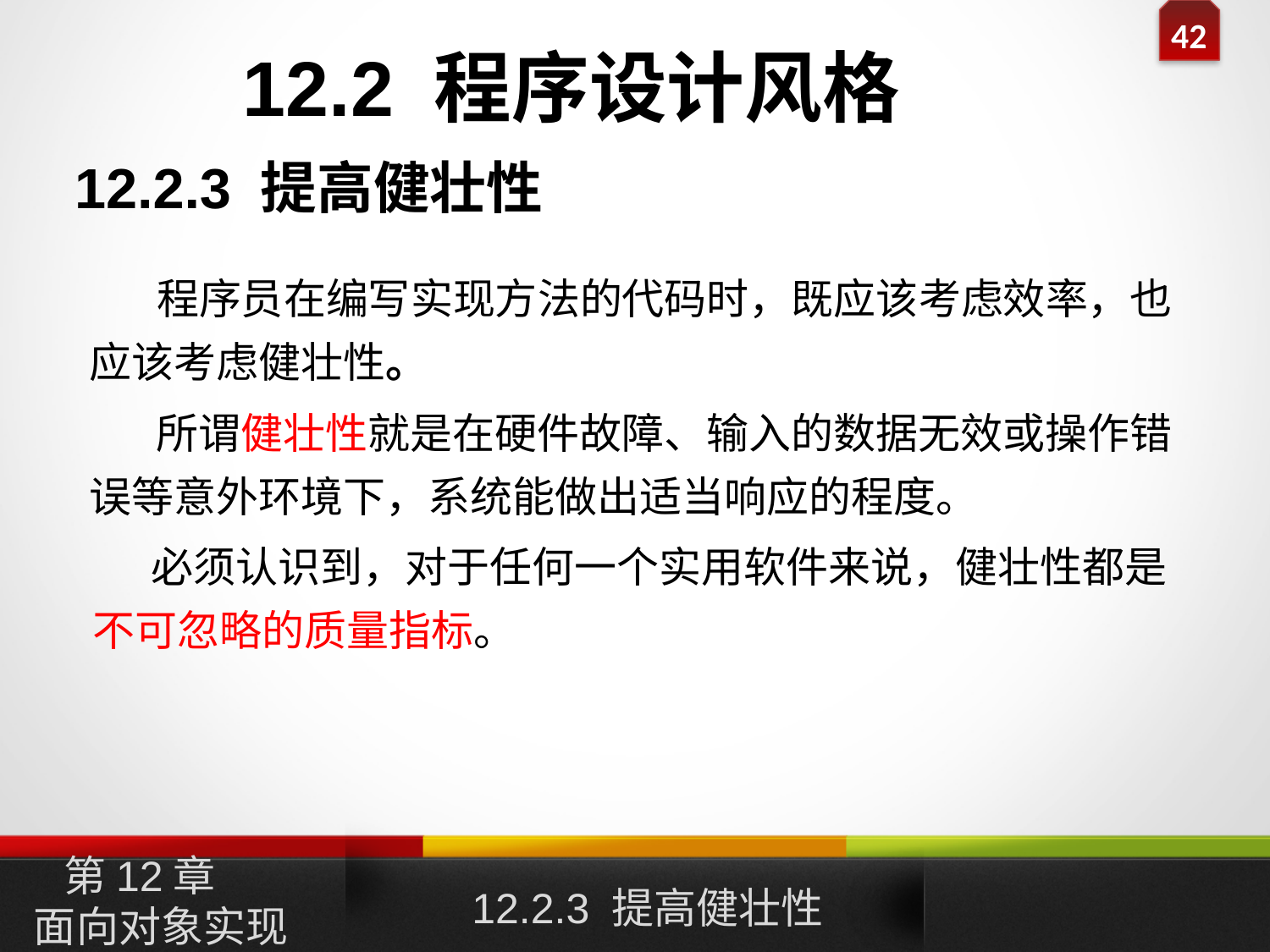

12.2 程序设计风格
12.2.3 提高健壮性
      程序员在编写实现方法的代码时，既应该考虑效率，也应该考虑健壮性。
      所谓健壮性就是在硬件故障、输入的数据无效或操作错误等意外环境下，系统能做出适当响应的程度。
     必须认识到，对于任何一个实用软件来说，健壮性都是不可忽略的质量指标。
12.2.3 提高健壮性